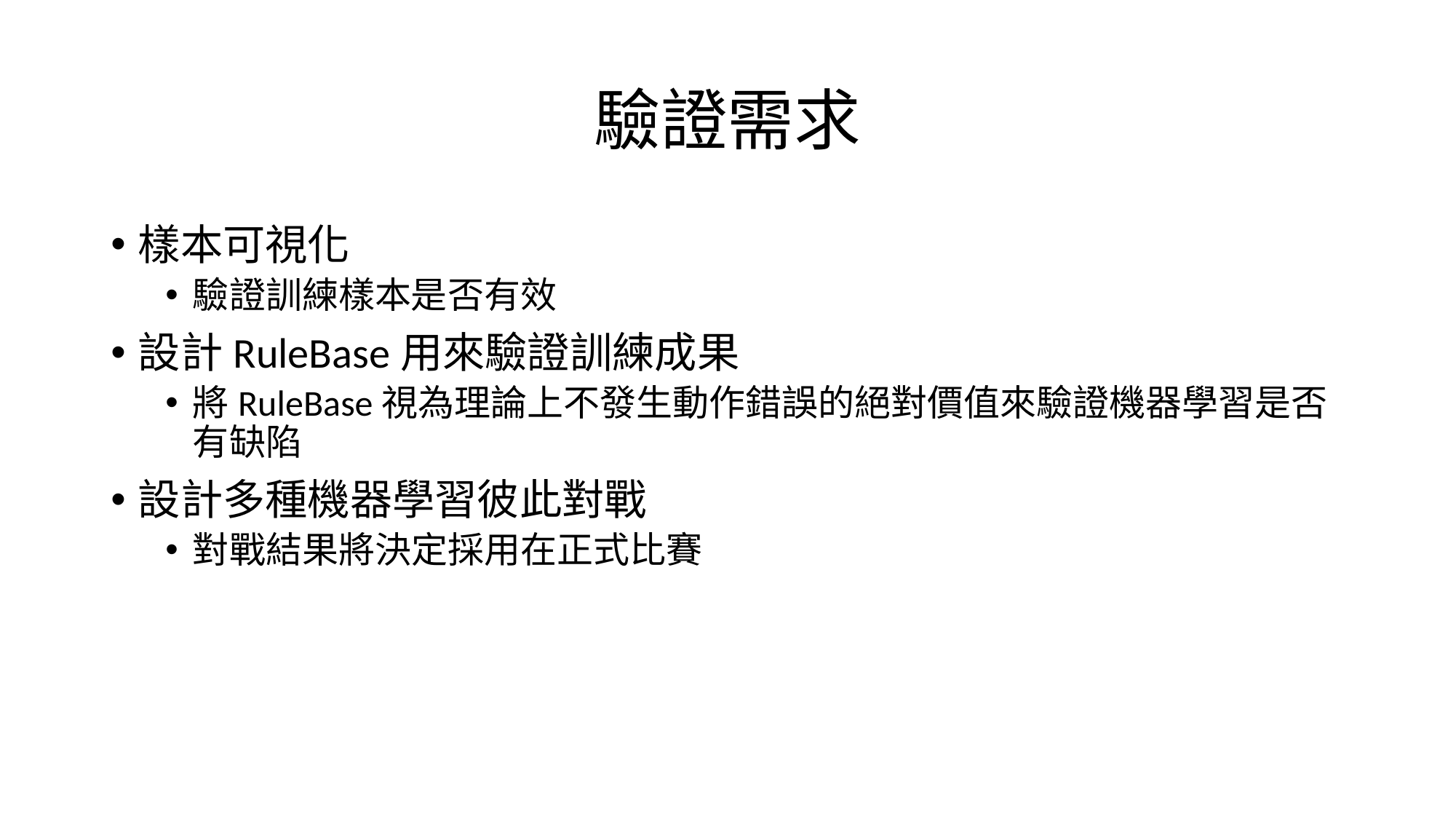

# 驗證需求
樣本可視化
驗證訓練樣本是否有效
設計RuleBase用來驗證訓練成果
將RuleBase視為理論上不發生動作錯誤的絕對價值來驗證機器學習是否有缺陷
設計多種機器學習彼此對戰
對戰結果將決定採用在正式比賽